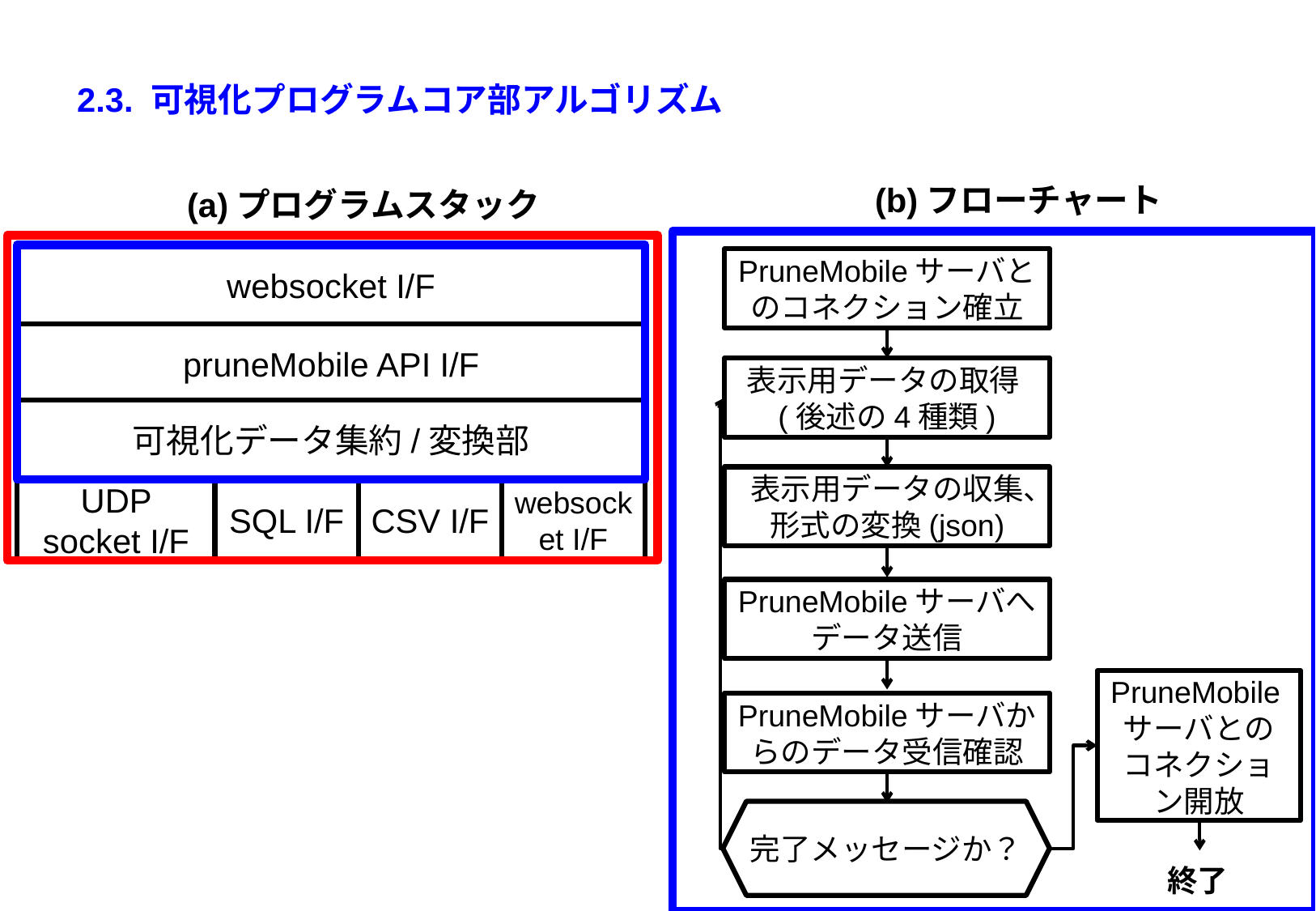

# 2.3. 可視化プログラムコア部アルゴリズム
(b)フローチャート
(a)プログラムスタック

websocket I/F

PruneMobileサーバとのコネクション確立
pruneMobile API I/F
表示用データの取得(後述の4種類)
可視化データ集約/変換部
表示用データの収集、形式の変換(json)
UDP socket I/F
SQL I/F
CSV I/F
websocket I/F
PruneMobileサーバへデータ送信
PruneMobileサーバとのコネクション開放
PruneMobileサーバからのデータ受信確認
完了メッセージか？
終了